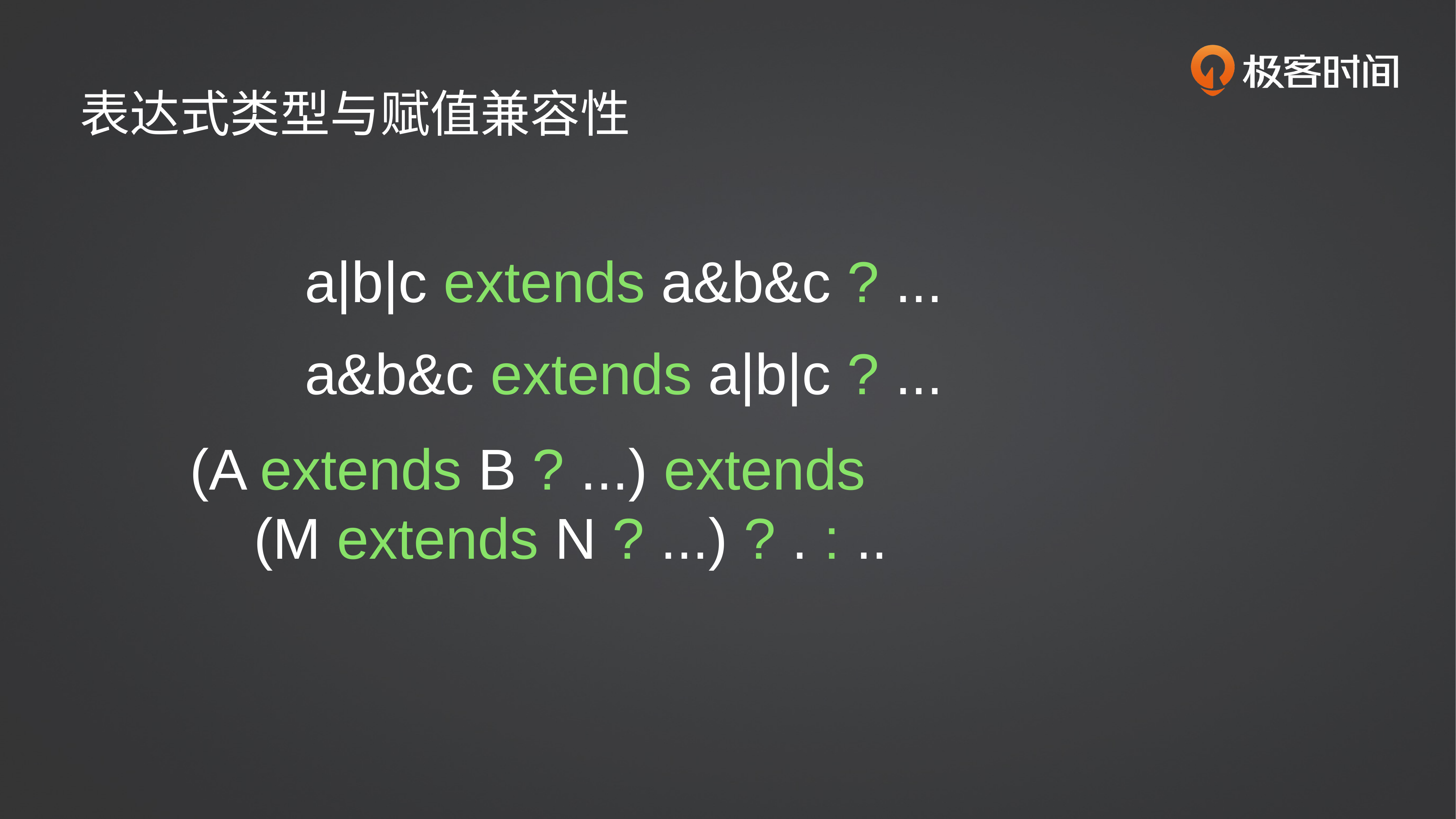

表达式类型与赋值兼容性
a|b|c extends a&b&c ? ...
a&b&c extends a|b|c ? ...
(A extends B ? ...) extends
    (M extends N ? ...) ? . : ..